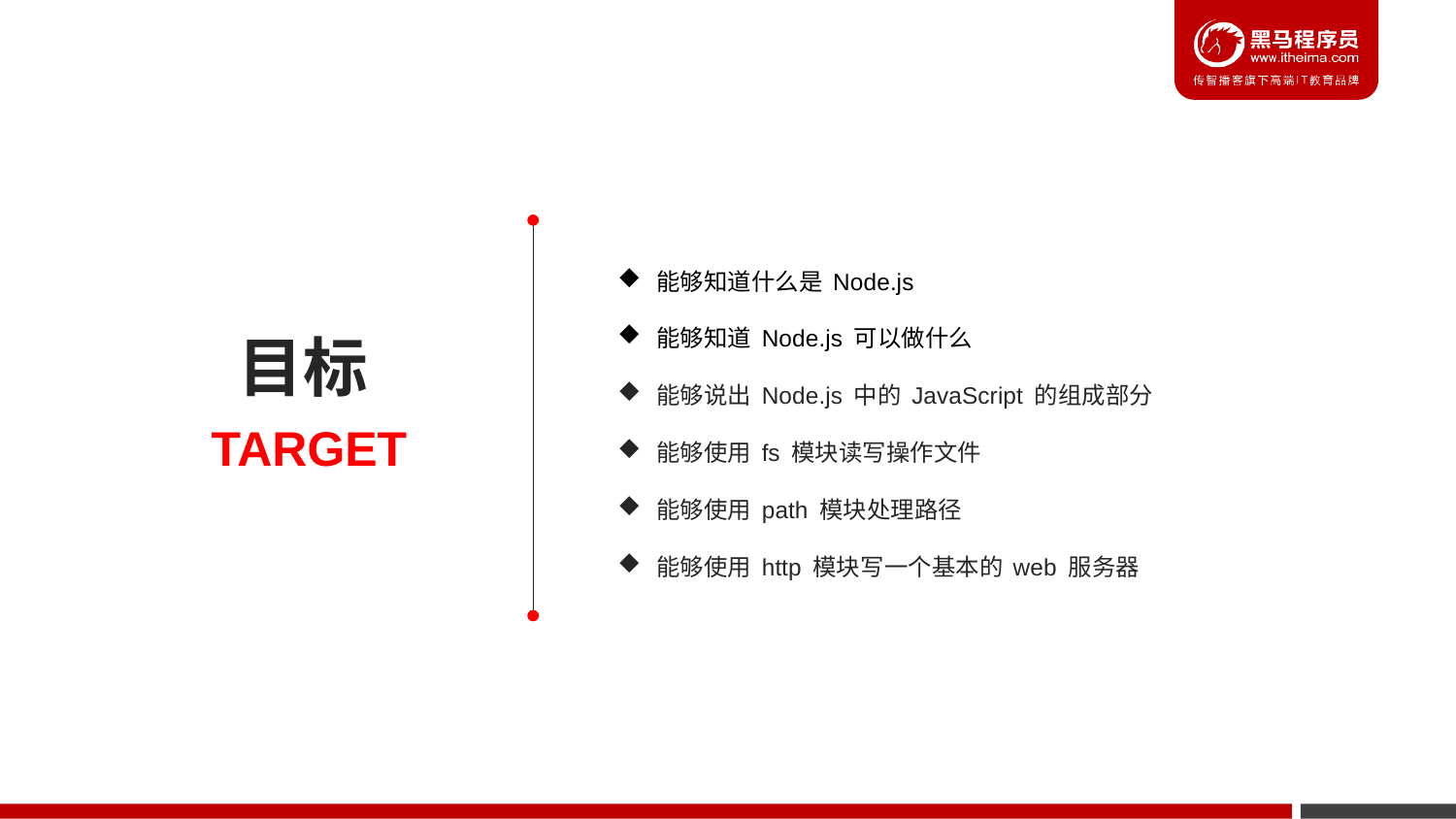

能够知道什么是 Node.js
能够知道 Node.js 可以做什么
能够说出 Node.js 中的 JavaScript 的组成部分
能够使用 fs 模块读写操作文件
能够使用 path 模块处理路径
能够使用 http 模块写一个基本的 web 服务器